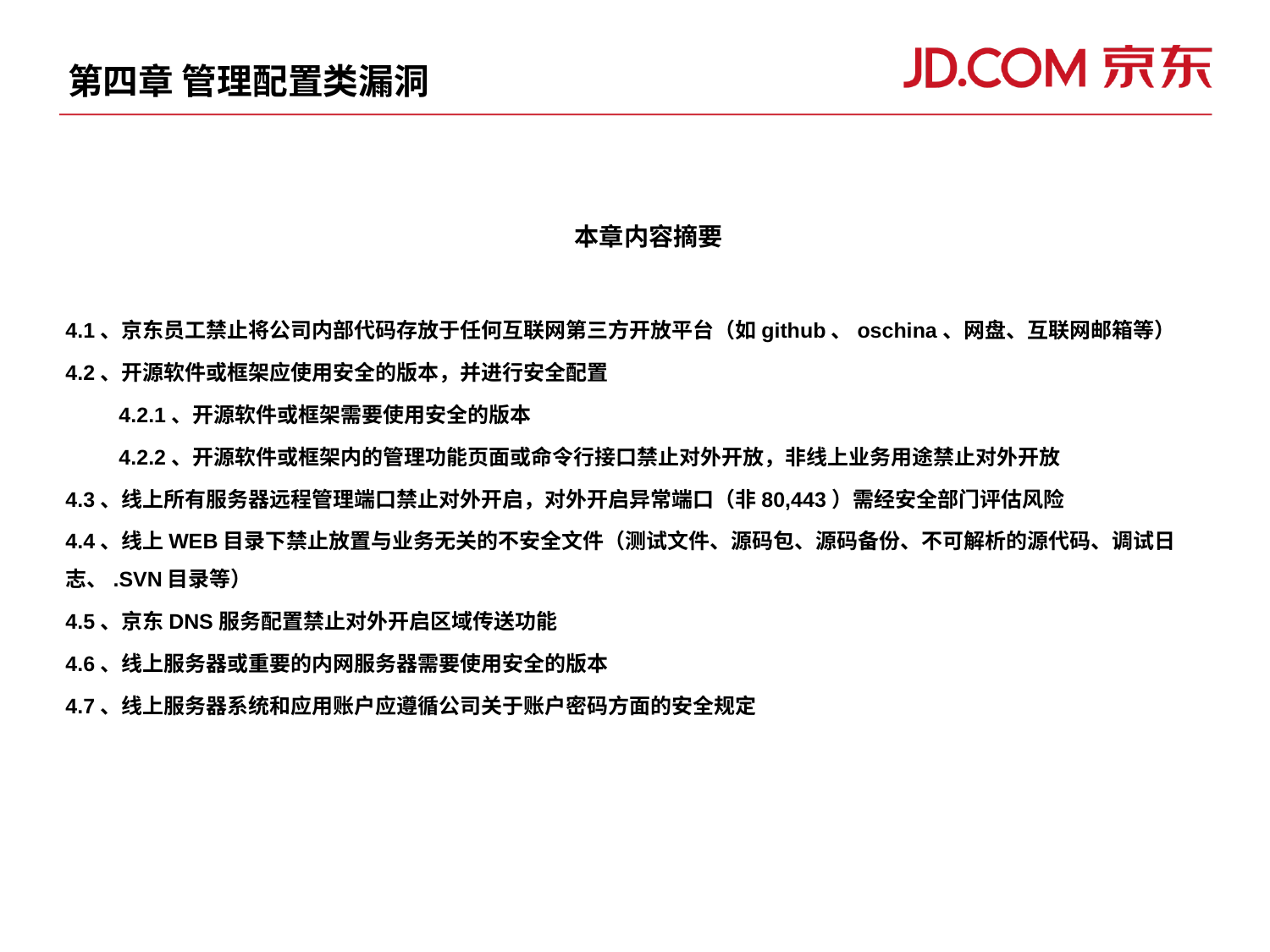

# 第四章 管理配置类漏洞

本章内容摘要

4.1、京东员工禁止将公司内部代码存放于任何互联网第三方开放平台（如github、oschina、网盘、互联网邮箱等）
4.2、开源软件或框架应使用安全的版本，并进行安全配置
         4.2.1、开源软件或框架需要使用安全的版本
         4.2.2、开源软件或框架内的管理功能页面或命令行接口禁止对外开放，非线上业务用途禁止对外开放
4.3、线上所有服务器远程管理端口禁止对外开启，对外开启异常端口（非80,443）需经安全部门评估风险
4.4、线上WEB目录下禁止放置与业务无关的不安全文件（测试文件、源码包、源码备份、不可解析的源代码、调试日志、.SVN目录等）
4.5、京东DNS服务配置禁止对外开启区域传送功能
4.6、线上服务器或重要的内网服务器需要使用安全的版本
4.7、线上服务器系统和应用账户应遵循公司关于账户密码方面的安全规定